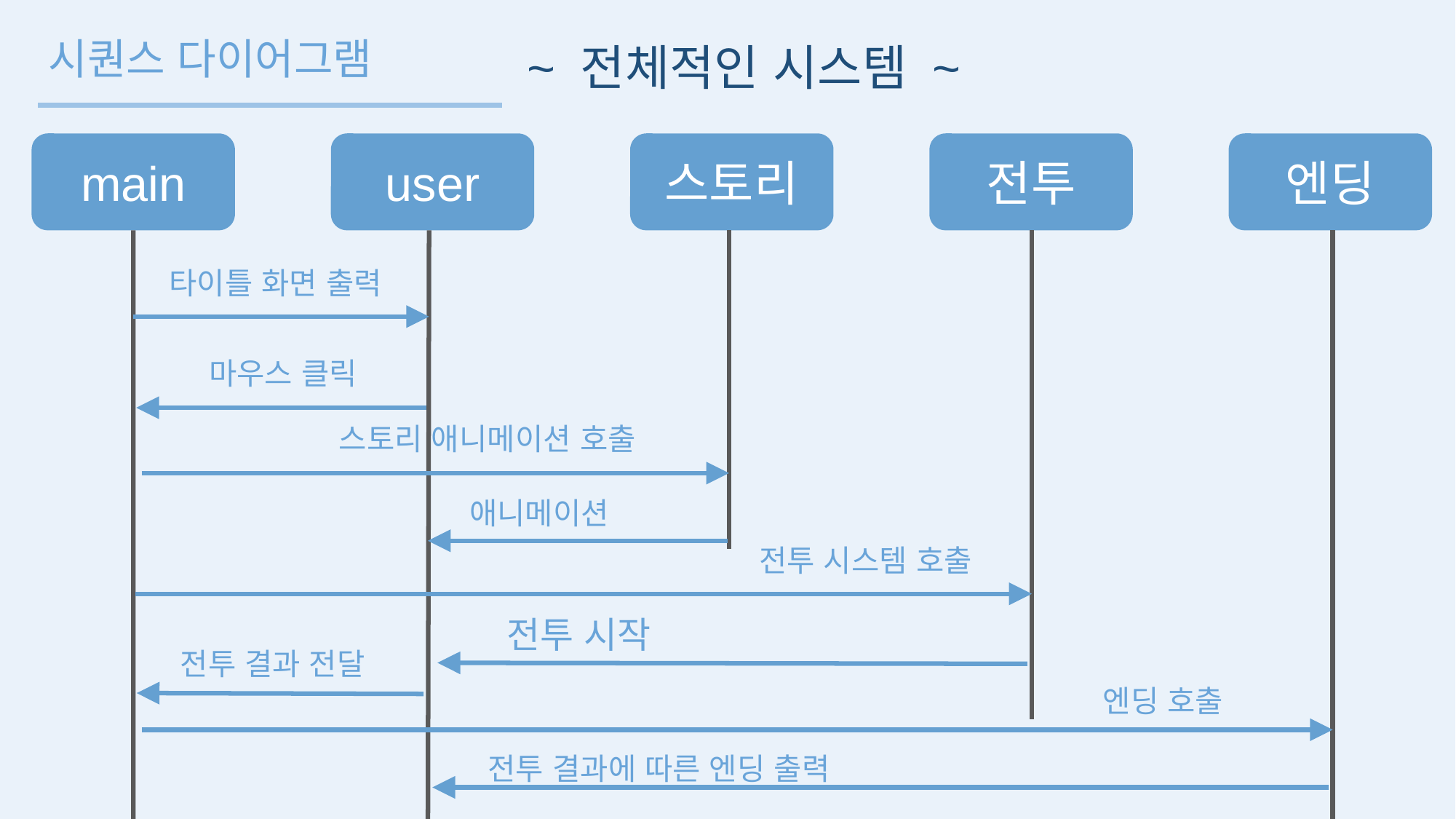

시퀀스 다이어그램
~ 전체적인 시스템 ~
user
스토리
전투
엔딩
main
타이틀 화면 출력
마우스 클릭
스토리 애니메이션 호출
애니메이션
전투 시스템 호출
전투 시작
전투 결과 전달
엔딩 호출
전투 결과에 따른 엔딩 출력